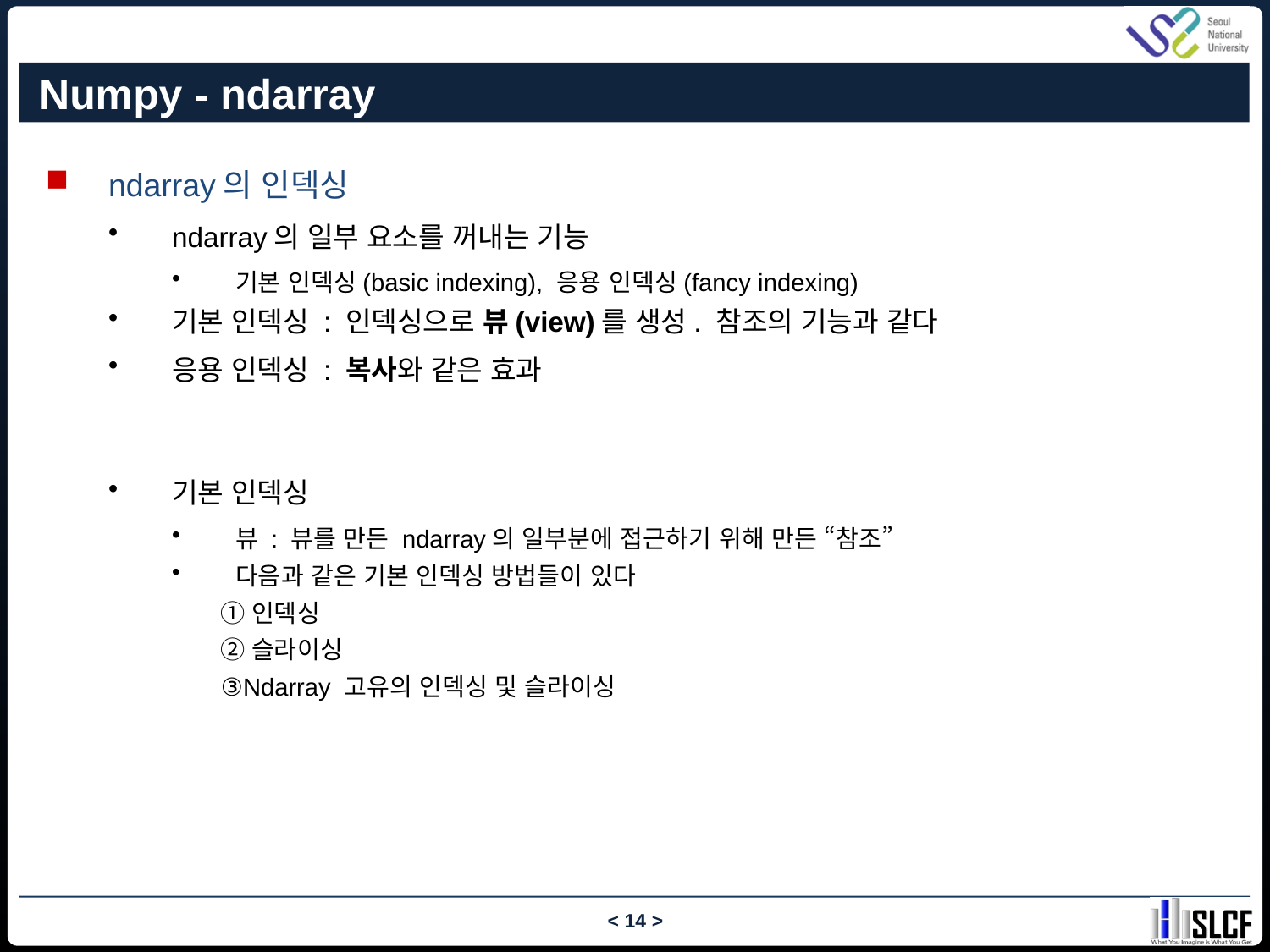

# Numpy - ndarray
ndarray의 인덱싱
ndarray의 일부 요소를 꺼내는 기능
기본 인덱싱(basic indexing), 응용 인덱싱(fancy indexing)
기본 인덱싱 : 인덱싱으로 뷰(view)를 생성. 참조의 기능과 같다
응용 인덱싱 : 복사와 같은 효과

기본 인덱싱
뷰 : 뷰를 만든 ndarray의 일부분에 접근하기 위해 만든 “참조”
다음과 같은 기본 인덱싱 방법들이 있다
       ①인덱싱
       ②슬라이싱
       ③Ndarray 고유의 인덱싱 및 슬라이싱